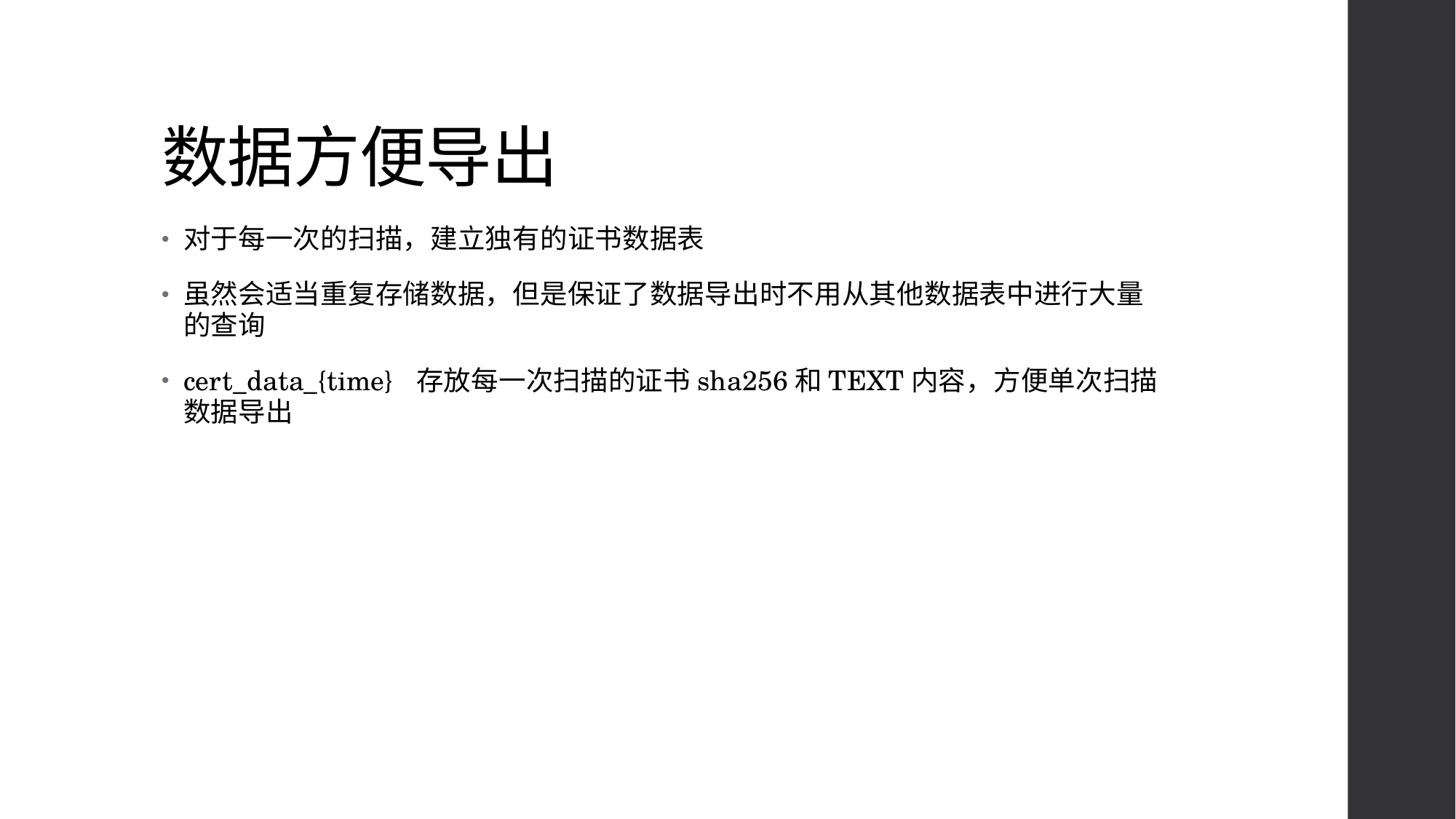

# 数据方便导出
对于每一次的扫描，建立独有的证书数据表
虽然会适当重复存储数据，但是保证了数据导出时不用从其他数据表中进行大量的查询
cert_data_{time}  存放每一次扫描的证书sha256和TEXT内容，方便单次扫描数据导出